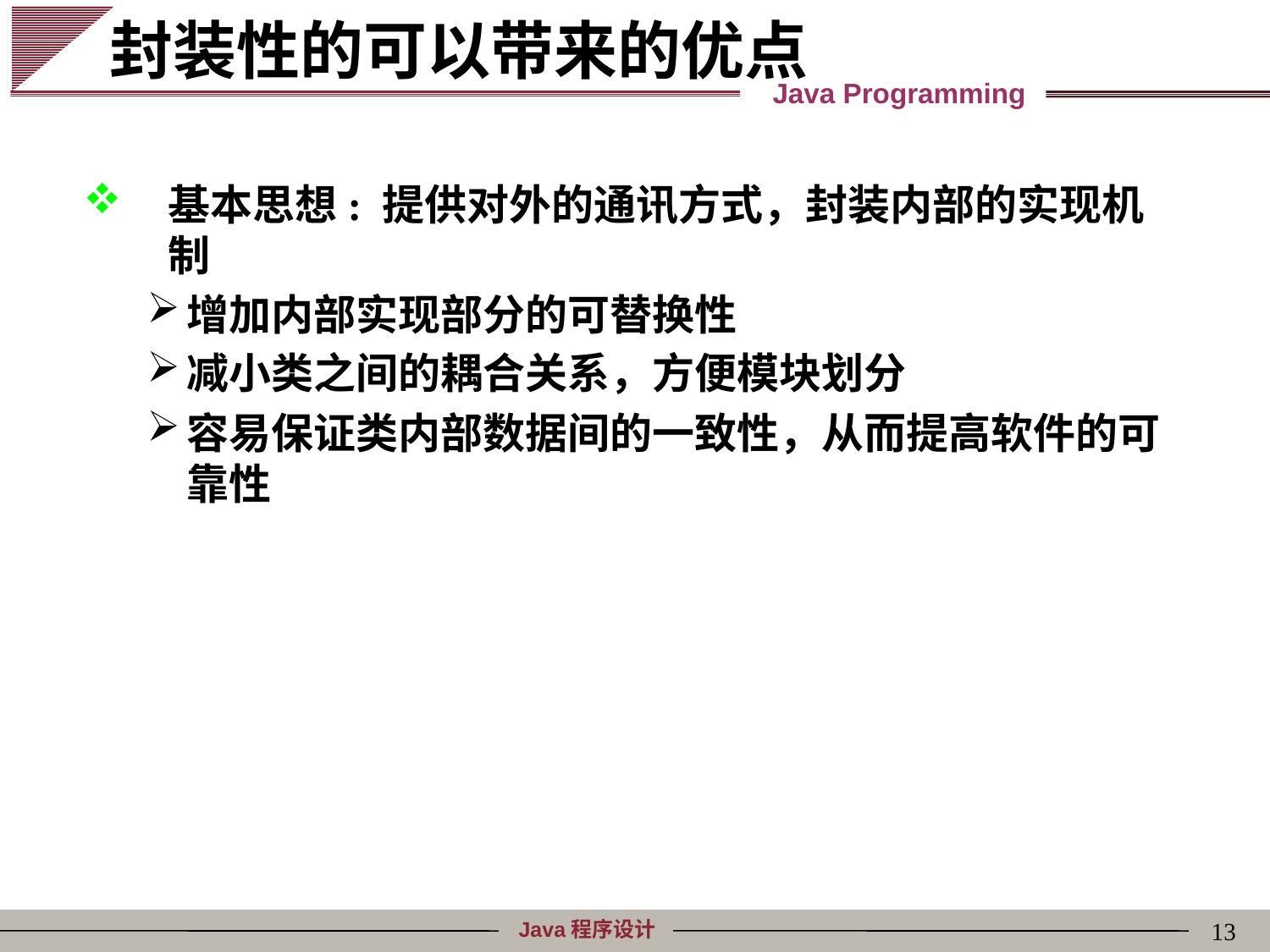

# 封装性的可以带来的优点
基本思想: 提供对外的通讯方式，封装内部的实现机制
增加内部实现部分的可替换性
减小类之间的耦合关系，方便模块划分
容易保证类内部数据间的一致性，从而提高软件的可靠性